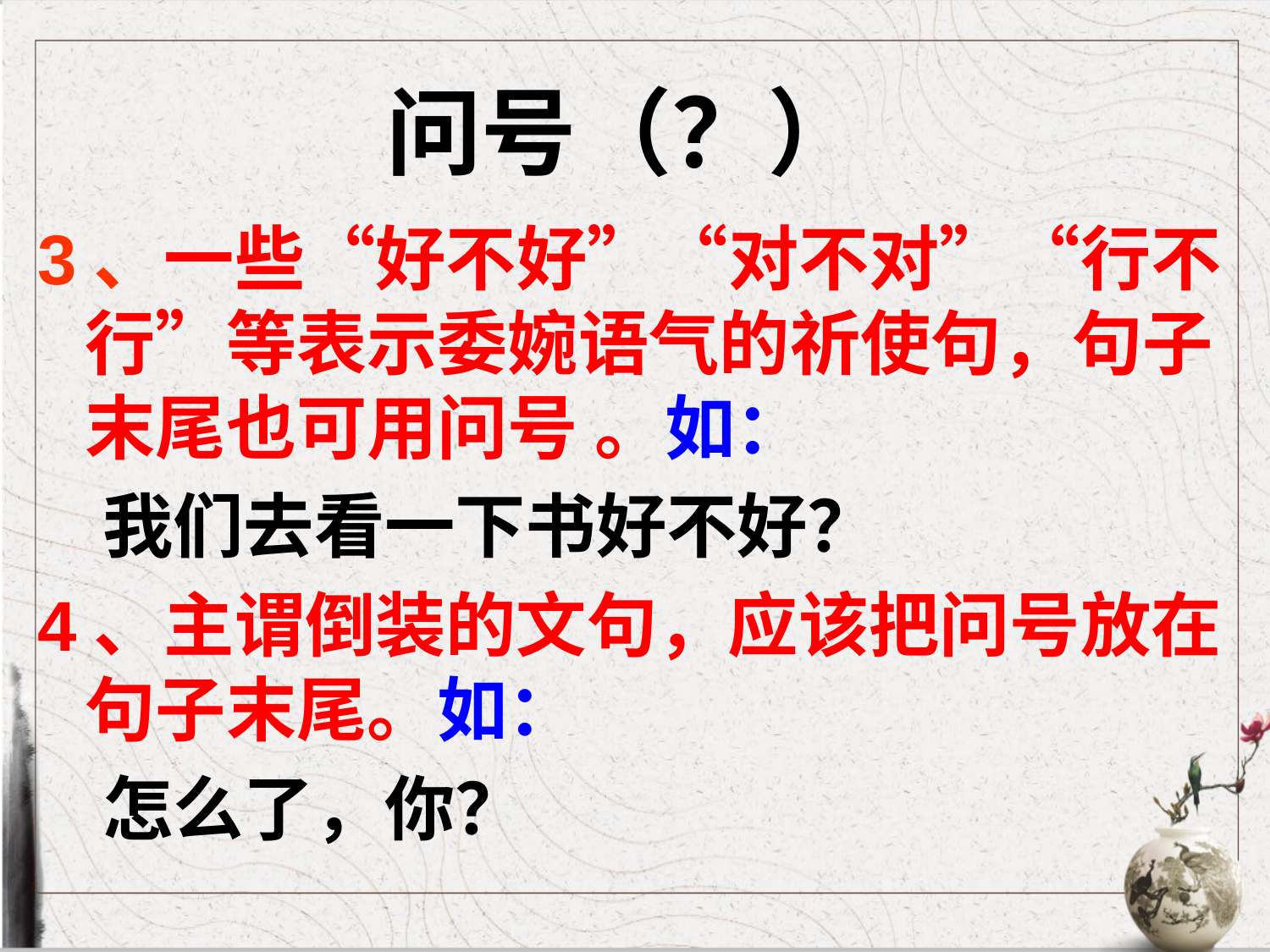

# 问号（？）
3、一些“好不好”“对不对”“行不行”等表示委婉语气的祈使句，句子末尾也可用问号 。如：
   我们去看一下书好不好？
4、主谓倒装的文句，应该把问号放在句子末尾。如：
   怎么了，你？